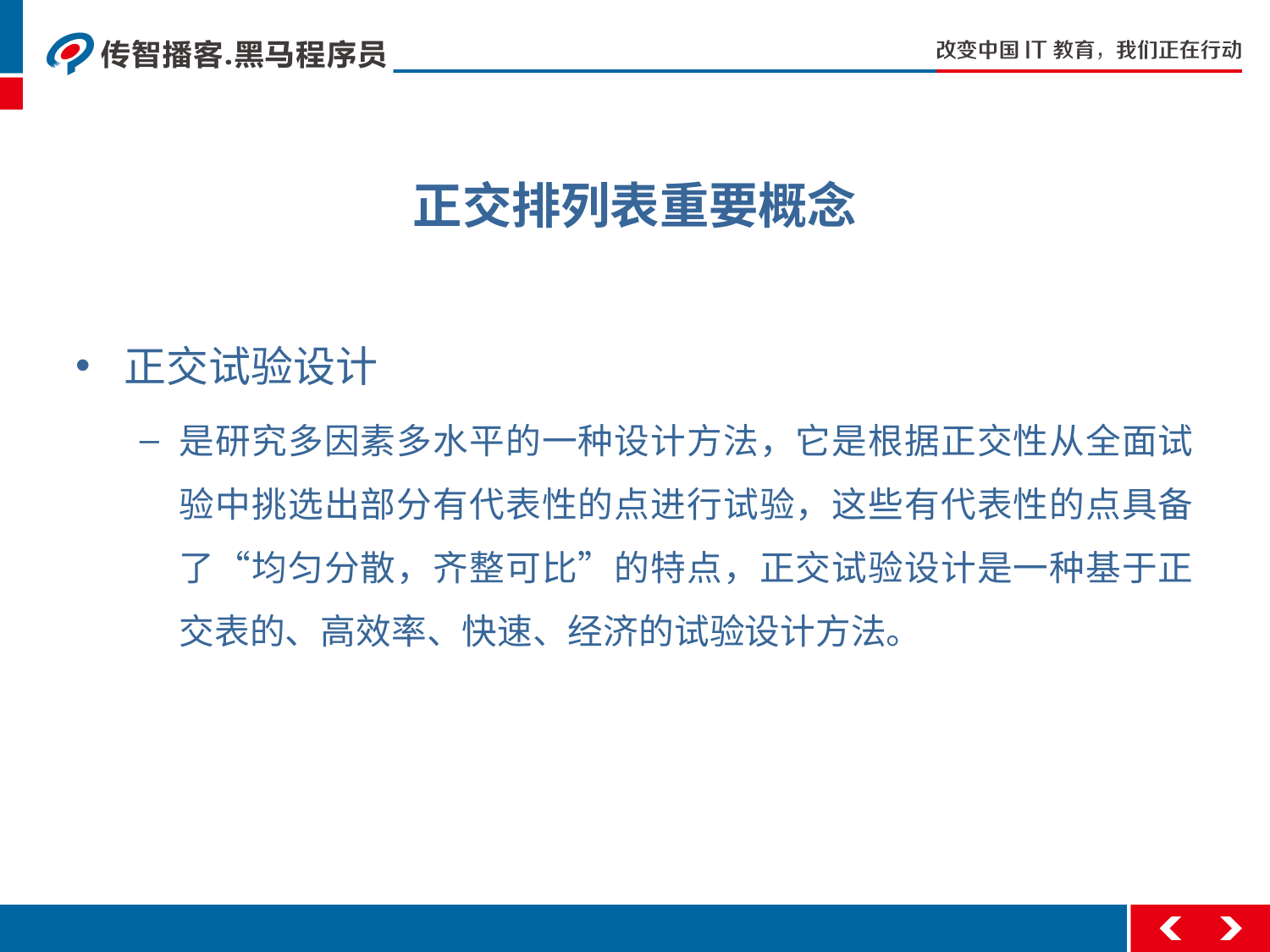

# 正交排列表重要概念
正交试验设计
是研究多因素多水平的一种设计方法，它是根据正交性从全面试验中挑选出部分有代表性的点进行试验，这些有代表性的点具备了“均匀分散，齐整可比”的特点，正交试验设计是一种基于正交表的、高效率、快速、经济的试验设计方法。